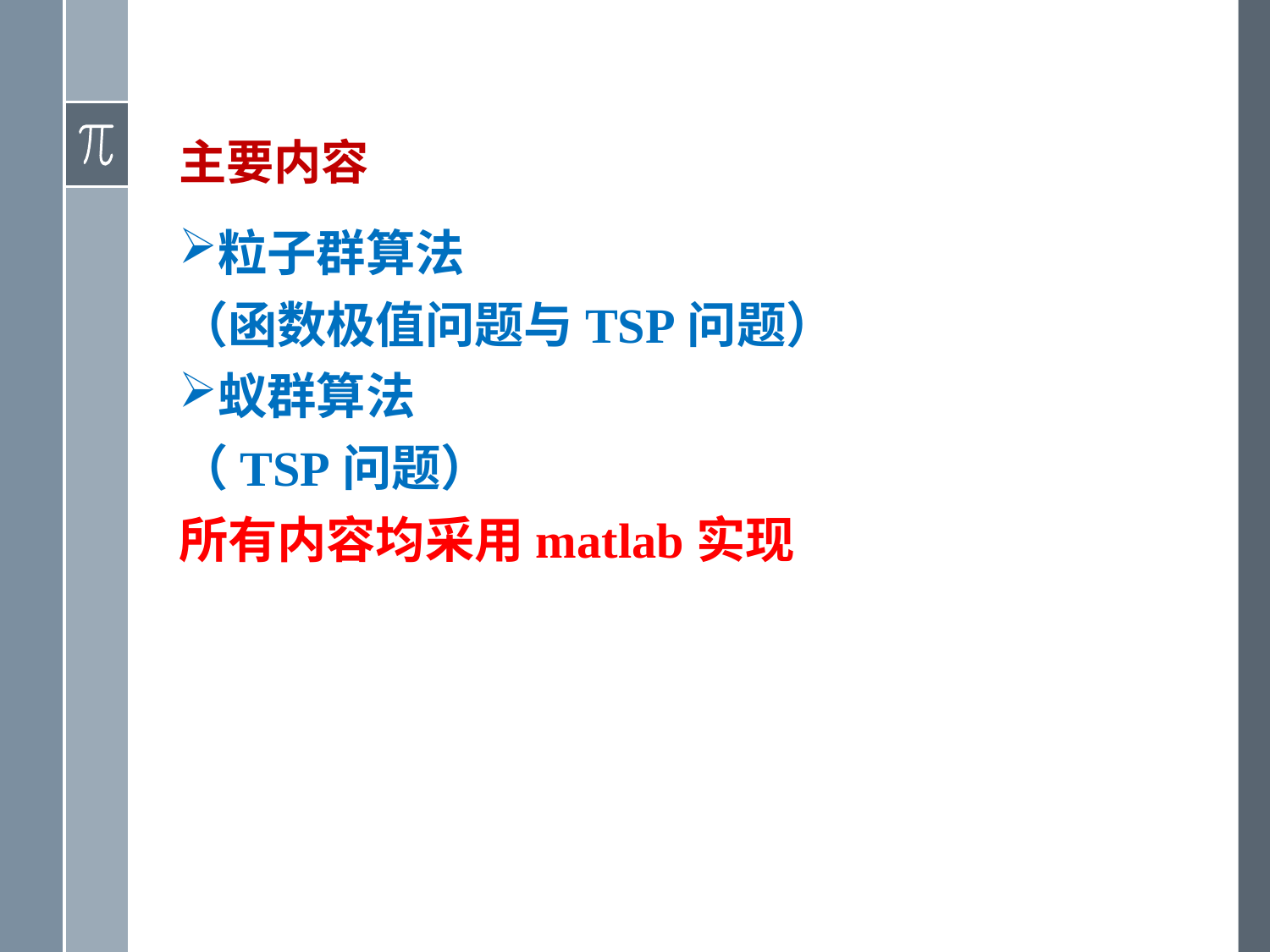

# 主要内容
粒子群算法
（函数极值问题与TSP问题）
蚁群算法
（TSP问题）
所有内容均采用matlab实现